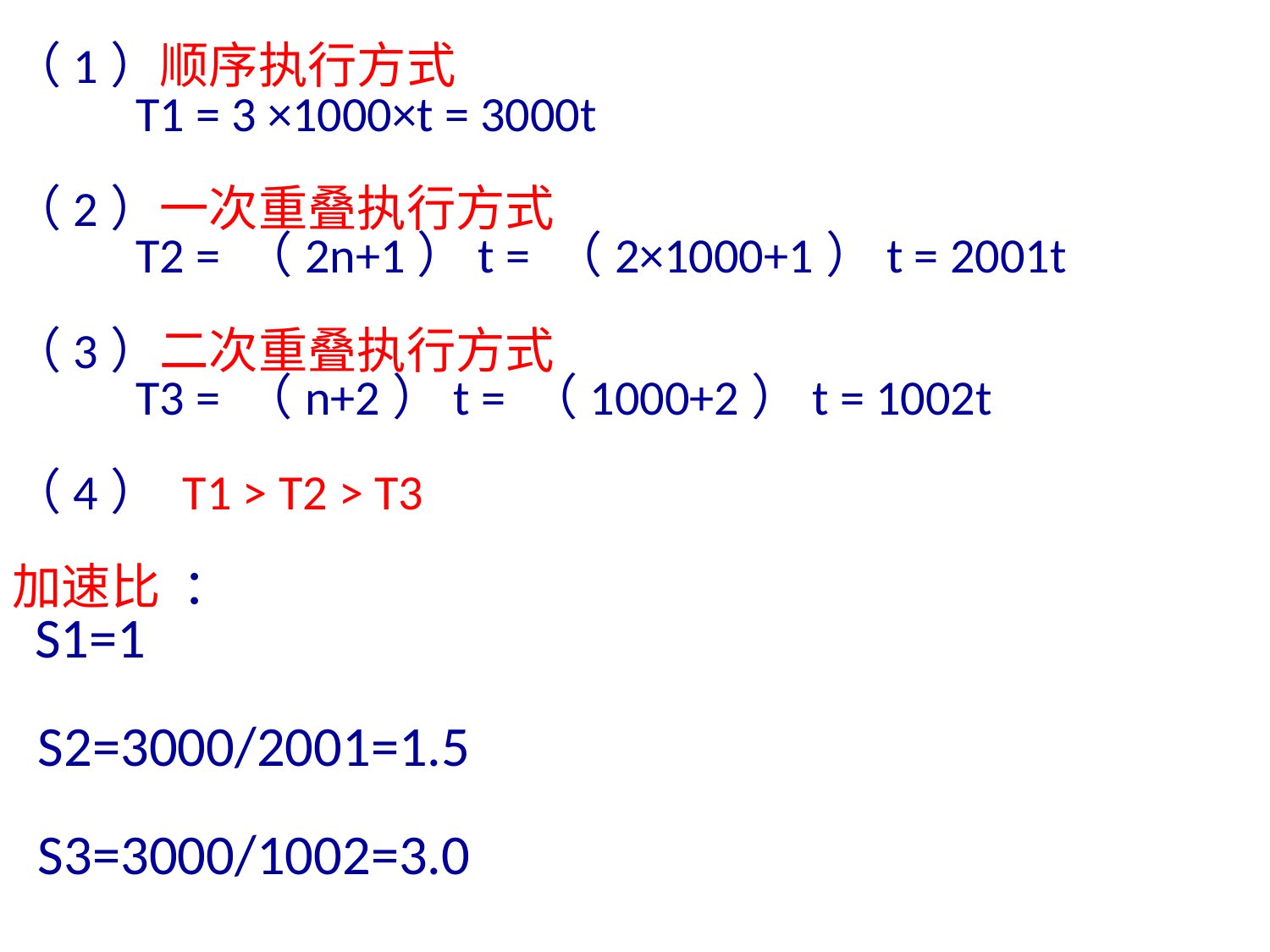

（1）顺序执行方式
           T1 = 3 ×1000×t = 3000t

（2）一次重叠执行方式
           T2 = （2n+1）t = （2×1000+1）t = 2001t

（3）二次重叠执行方式
           T3 = （n+2）t = （1000+2）t = 1002t

（4） T1 > T2 > T3

加速比  ：
  S1=1

  S2=3000/2001=1.5

  S3=3000/1002=3.0